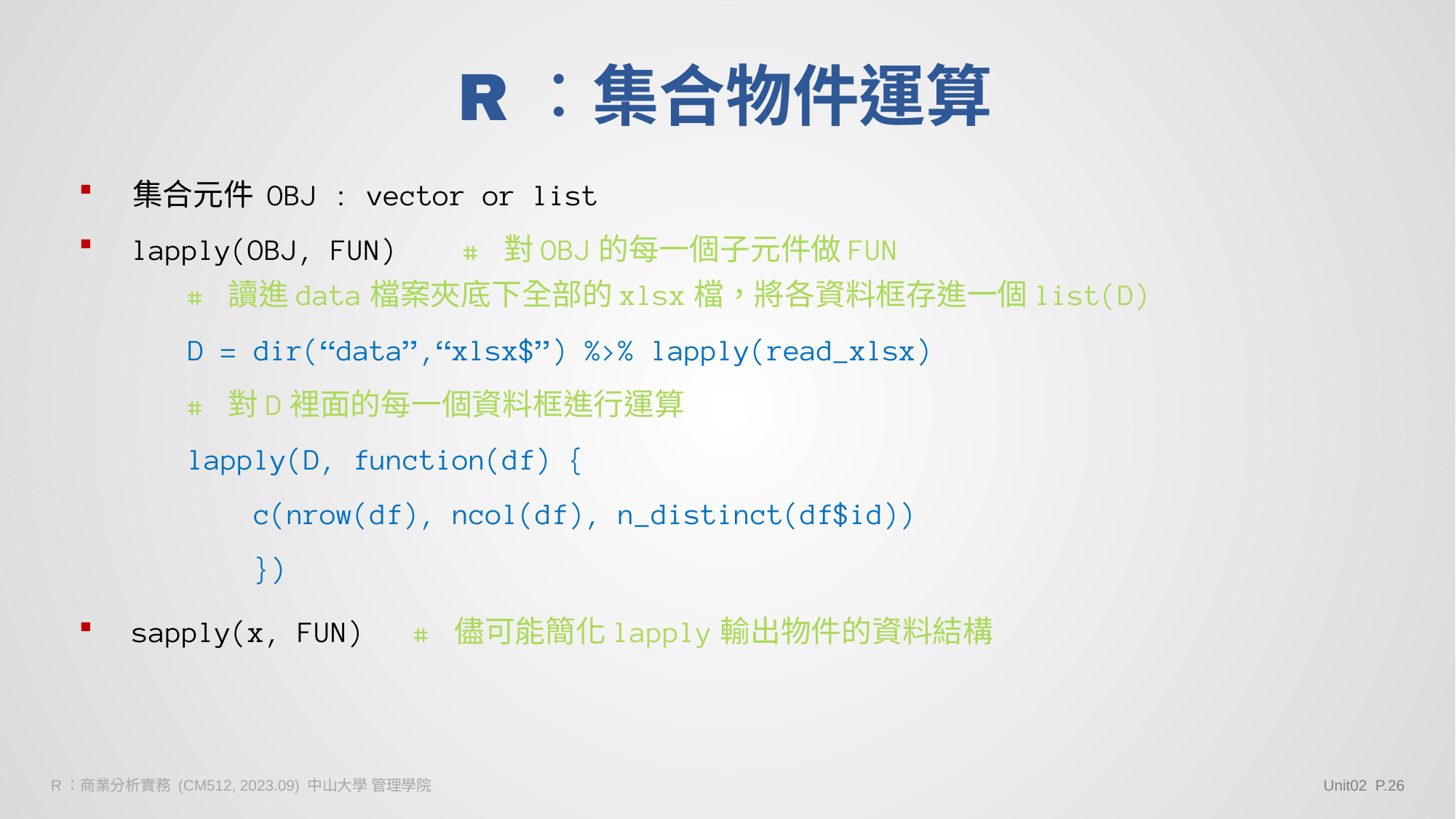

R：集合物件運算
集合元件 OBJ : vector or list
lapply(OBJ, FUN)    # 對OBJ的每一個子元件做FUN
# 讀進data檔案夾底下全部的xlsx檔，將各資料框存進一個list(D)
D = dir(“data”,“xlsx$”) %>% lapply(read_xlsx)
# 對D裡面的每一個資料框進行運算
lapply(D, function(df) {
    c(nrow(df), ncol(df), n_distinct(df$id))
    })
sapply(x, FUN)   # 儘可能簡化lapply輸出物件的資料結構